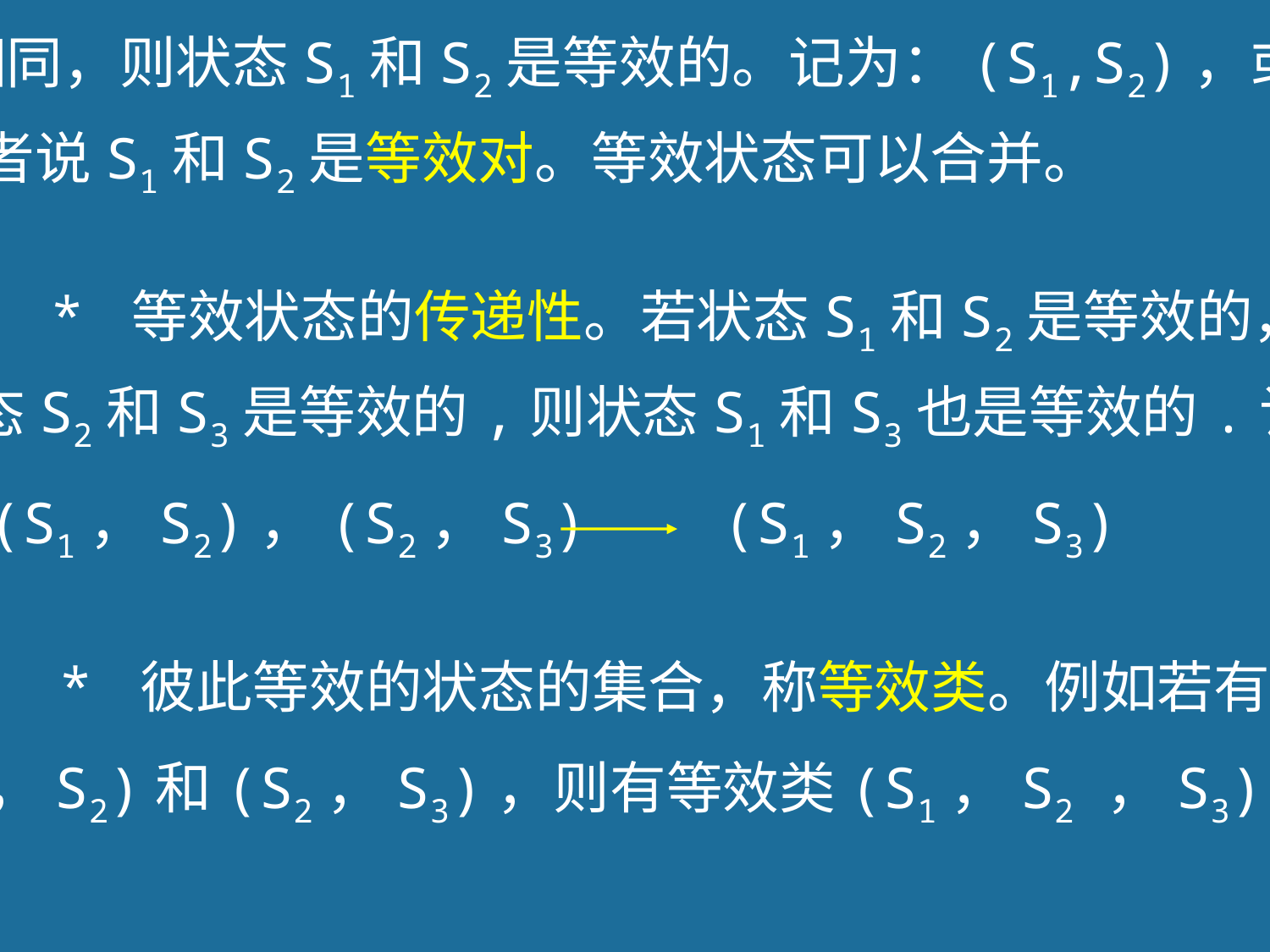

相同，则状态S1和S2是等效的。记为：(S1,S2)，或
者说S1和S2是等效对。等效状态可以合并。
  * 等效状态的传递性。若状态S1和S2是等效的，
状态S2和S3是等效的,则状态S1和S3也是等效的.记
为:(S1，S2)，(S2，S3)    (S1，S2，S3)

* 彼此等效的状态的集合，称等效类。例如若有
(S1，S2)和(S2，S3)，则有等效类(S1，S2 ，S3)。
59